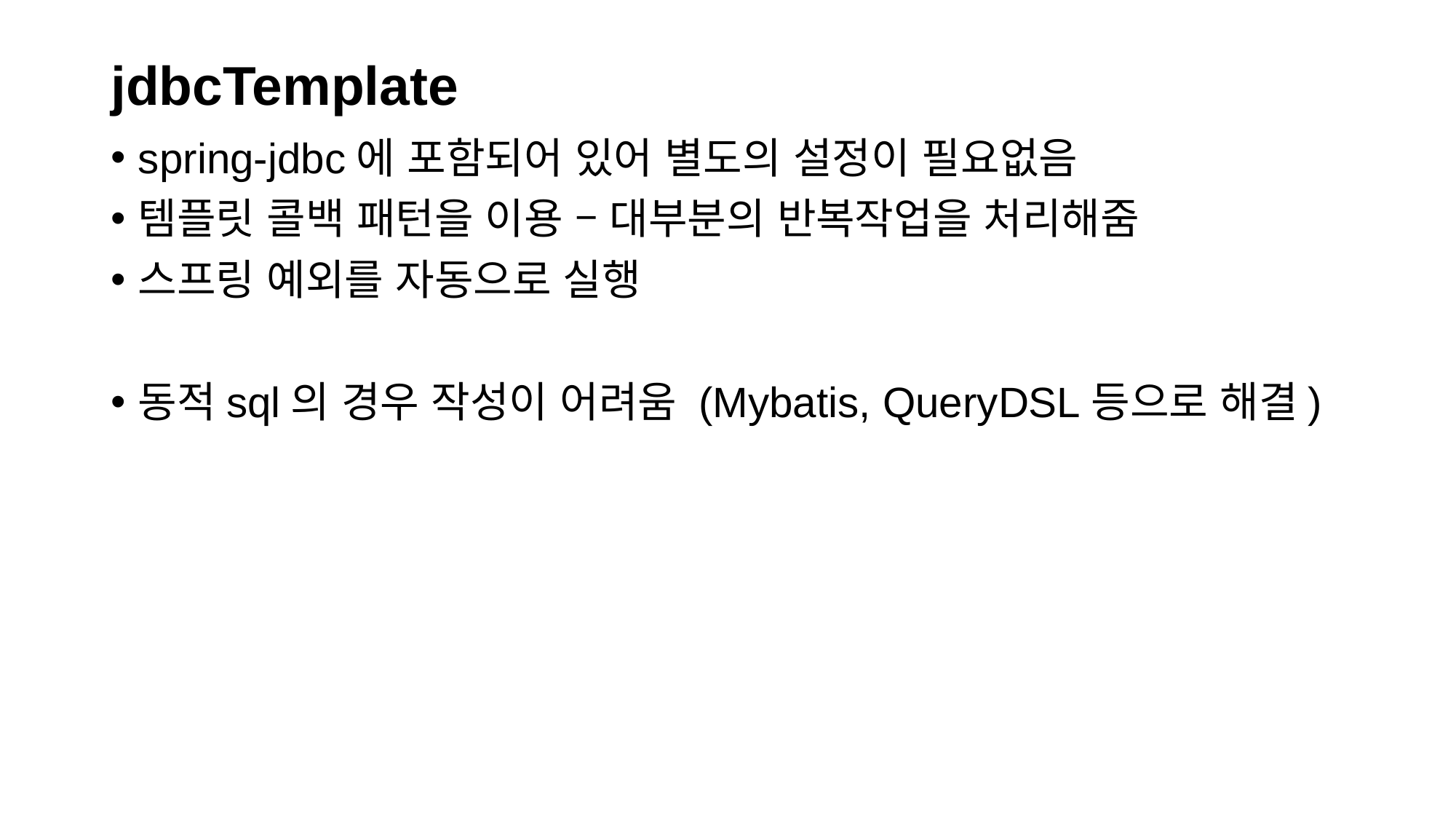

# jdbcTemplate
spring-jdbc에 포함되어 있어 별도의 설정이 필요없음
템플릿 콜백 패턴을 이용 – 대부분의 반복작업을 처리해줌
스프링 예외를 자동으로 실행

동적sql의 경우 작성이 어려움 (Mybatis, QueryDSL등으로 해결)